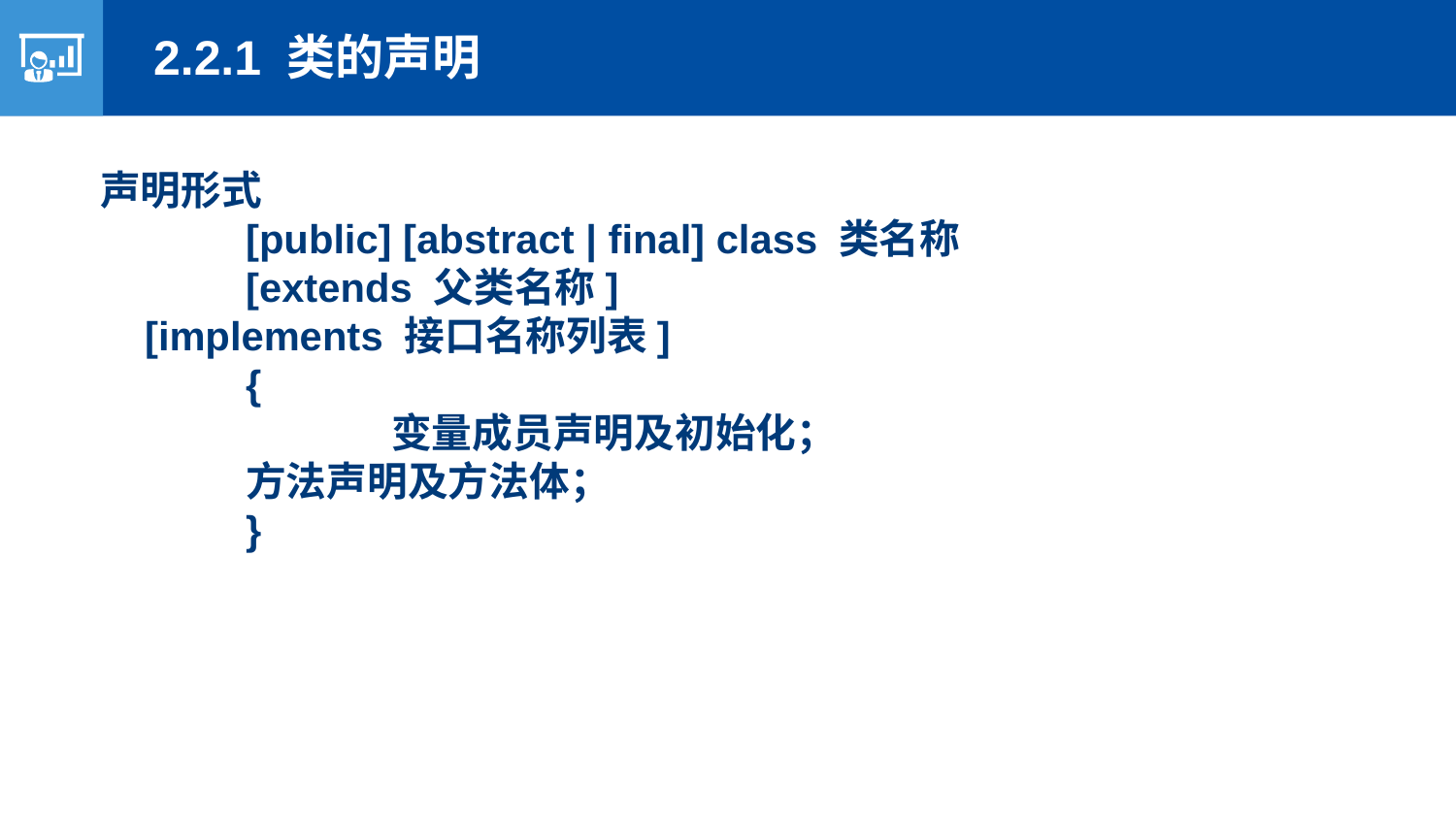

2.2.1 类的声明
声明形式
	[public] [abstract | final] class 类名称
  	[extends 父类名称]
    [implements 接口名称列表]
	{
		变量成员声明及初始化；
     	方法声明及方法体；
	}